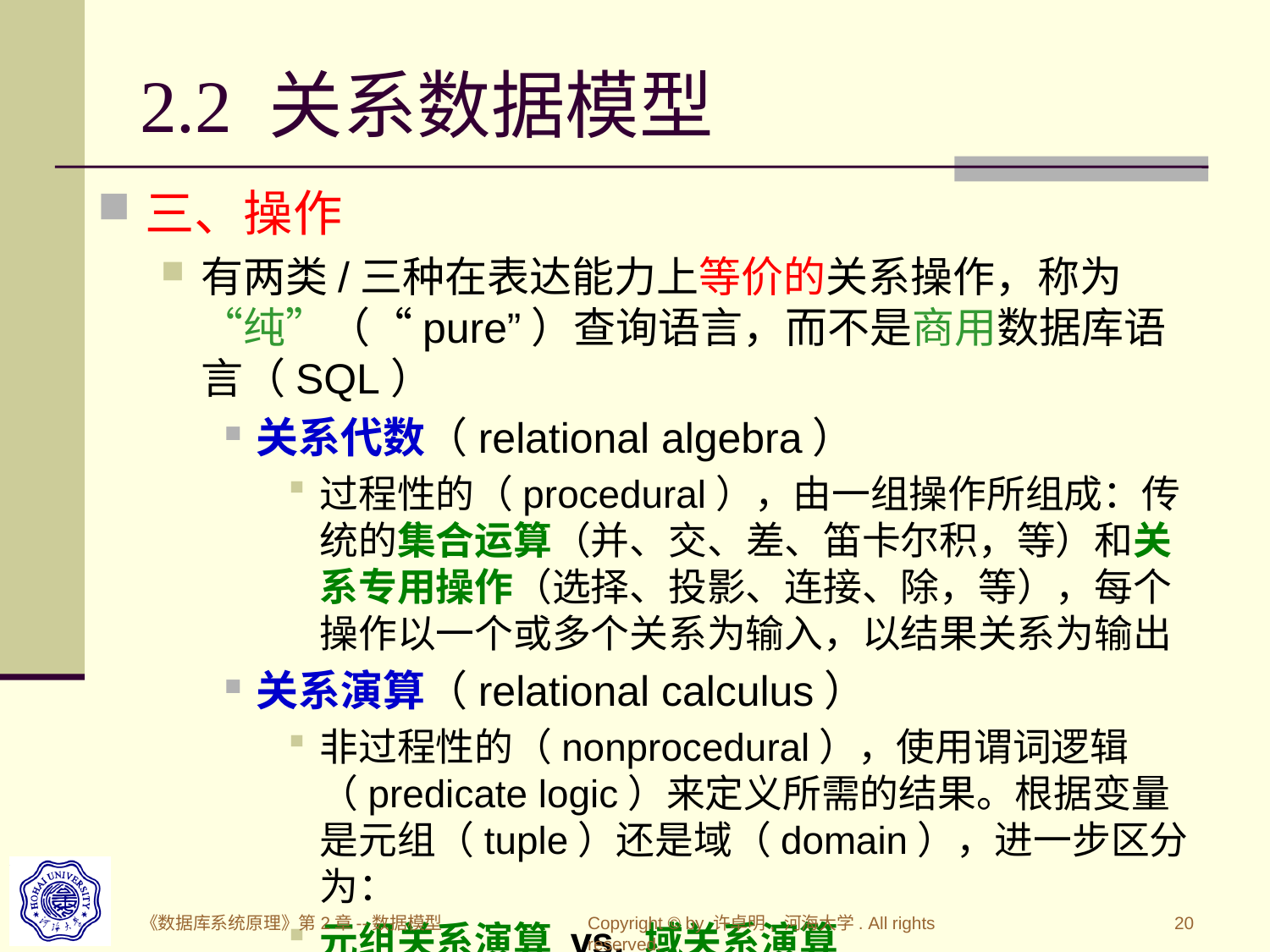

# 2.2 关系数据模型
三、操作
有两类/三种在表达能力上等价的关系操作，称为“纯”（“pure”）查询语言，而不是商用数据库语言（SQL）
关系代数（relational algebra）
过程性的（procedural），由一组操作所组成：传统的集合运算（并、交、差、笛卡尔积，等）和关系专用操作（选择、投影、连接、除，等），每个操作以一个或多个关系为输入，以结果关系为输出
关系演算（relational calculus）
非过程性的（nonprocedural），使用谓词逻辑（predicate logic）来定义所需的结果。根据变量是元组（tuple）还是域（domain），进一步区分为：
元组关系演算 vs. 域关系演算
《数据库系统原理》第2章--数据模型
Copyright © by 许卓明, 河海大学. All rights reserved.
20